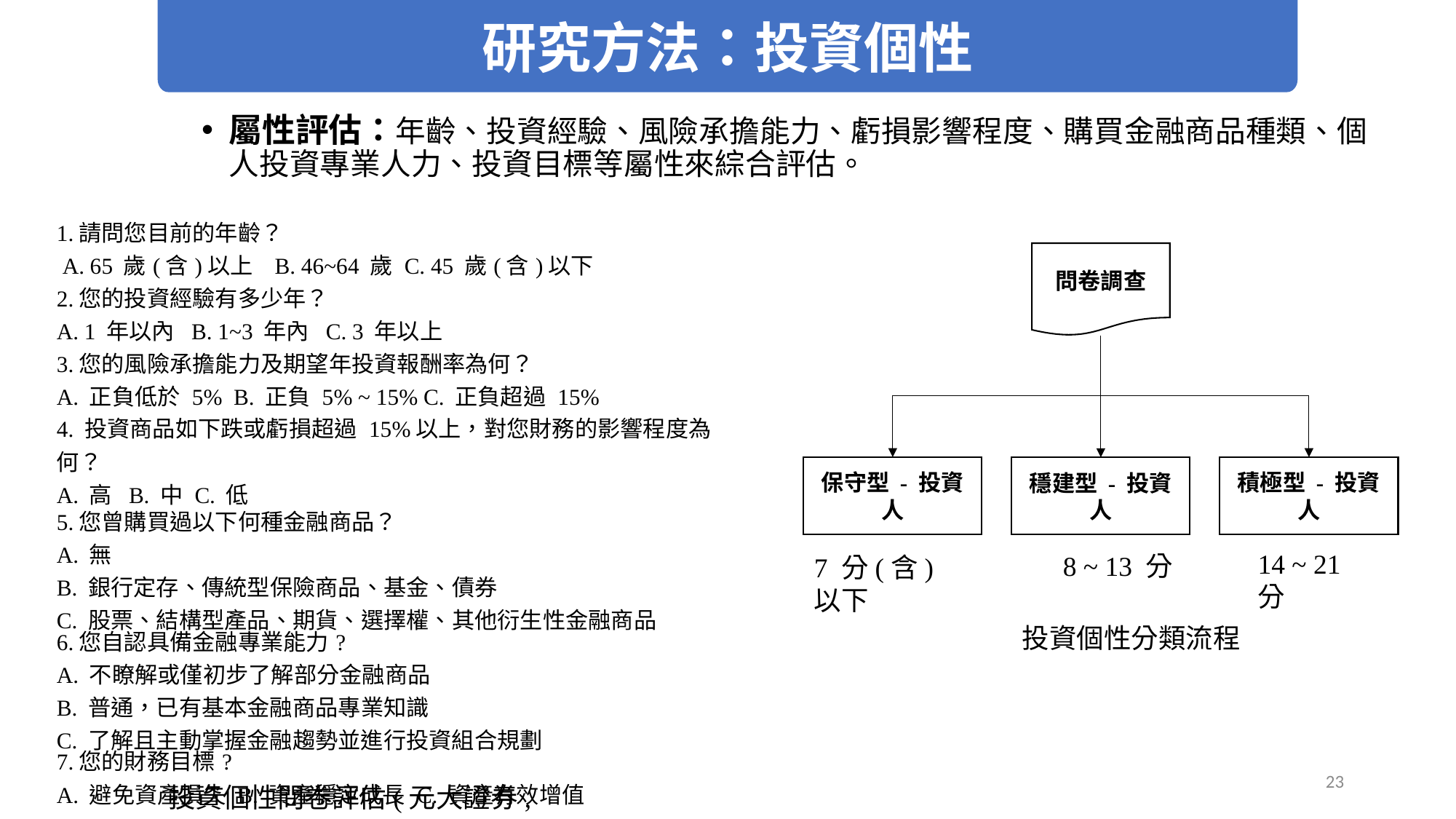

研究方法：投資個性
屬性評估：年齡、投資經驗、風險承擔能力、虧損影響程度、購買金融商品種類、個人投資專業人力、投資目標等屬性來綜合評估。

| 1.請問您目前的年齡？ A. 65 歲(含)以上 B. 46~64 歲 C. 45 歲(含)以下 |
| --- |
| 2.您的投資經驗有多少年？ A. 1 年以內 B. 1~3 年內 C. 3 年以上 |
| 3.您的風險承擔能力及期望年投資報酬率為何？ A. 正負低於 5% B. 正負 5% ~ 15% C. 正負超過 15% |
| 4. 投資商品如下跌或虧損超過 15%以上，對您財務的影響程度為何？ A. 高 B. 中 C. 低 |
| 5.您曾購買過以下何種金融商品？ A. 無 B. 銀行定存、傳統型保險商品、基金、債券 C. 股票、結構型產品、期貨、選擇權、其他衍生性金融商品 |
| 6.您自認具備金融專業能力? A. 不瞭解或僅初步了解部分金融商品 B. 普通，已有基本金融商品專業知識 C. 了解且主動掌握金融趨勢並進行投資組合規劃 |
| 7.您的財務目標? A. 避免資產損失 B. 資產穩定成長 C. 資產有效增值 |
問卷調查
保守型 - 投資人
積極型 - 投資人
穩建型 - 投資人
14 ~ 21分
8 ~ 13 分
7 分(含)以下
投資個性分類流程
23
投資個性問卷評估(元大證券, 2021)